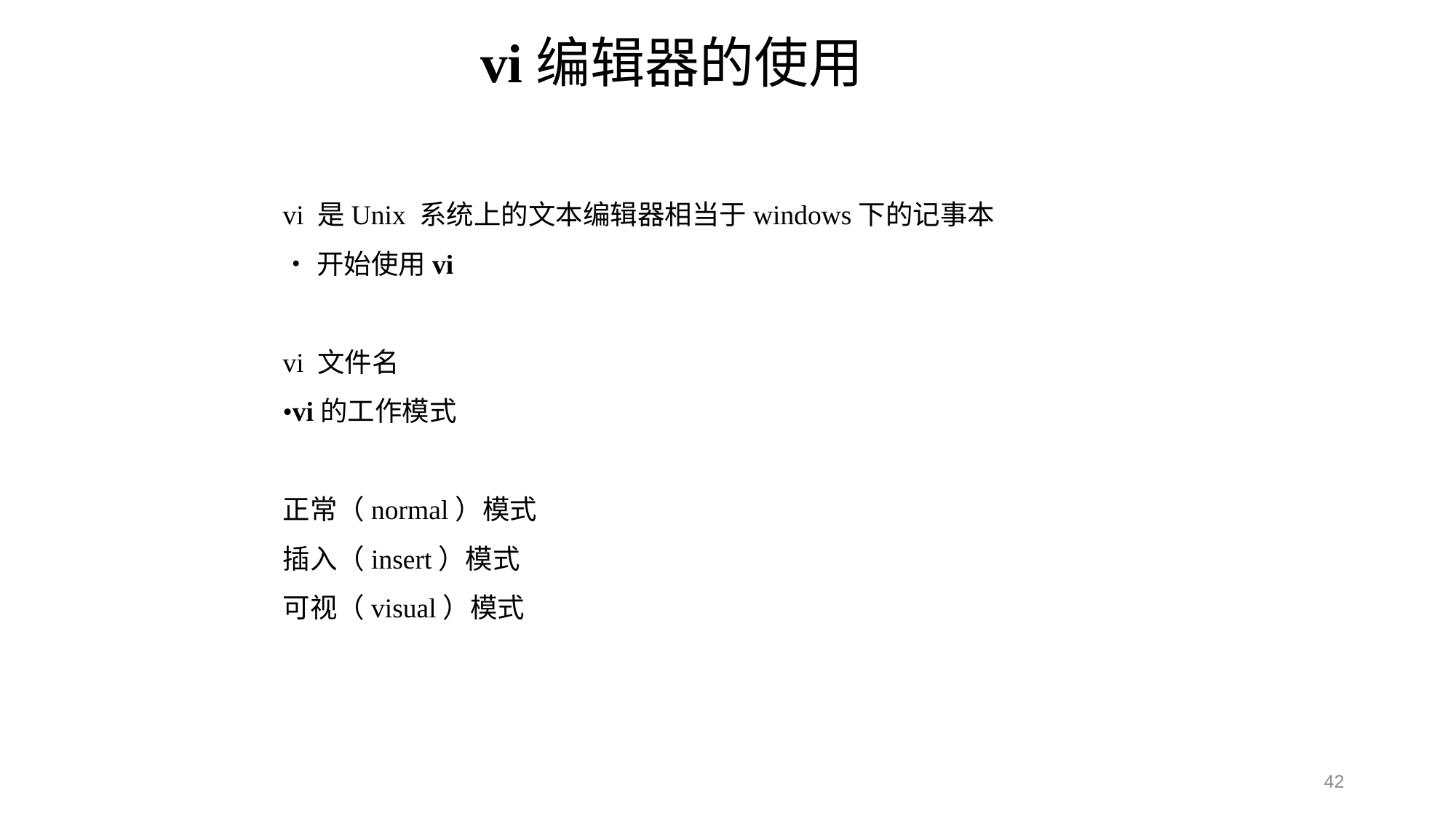

vi编辑器的使用

vi 是Unix 系统上的文本编辑器相当于windows下的记事本
•开始使用vi

vi 文件名
•vi的工作模式

正常（normal）模式
插入（insert）模式
可视（visual）模式
42